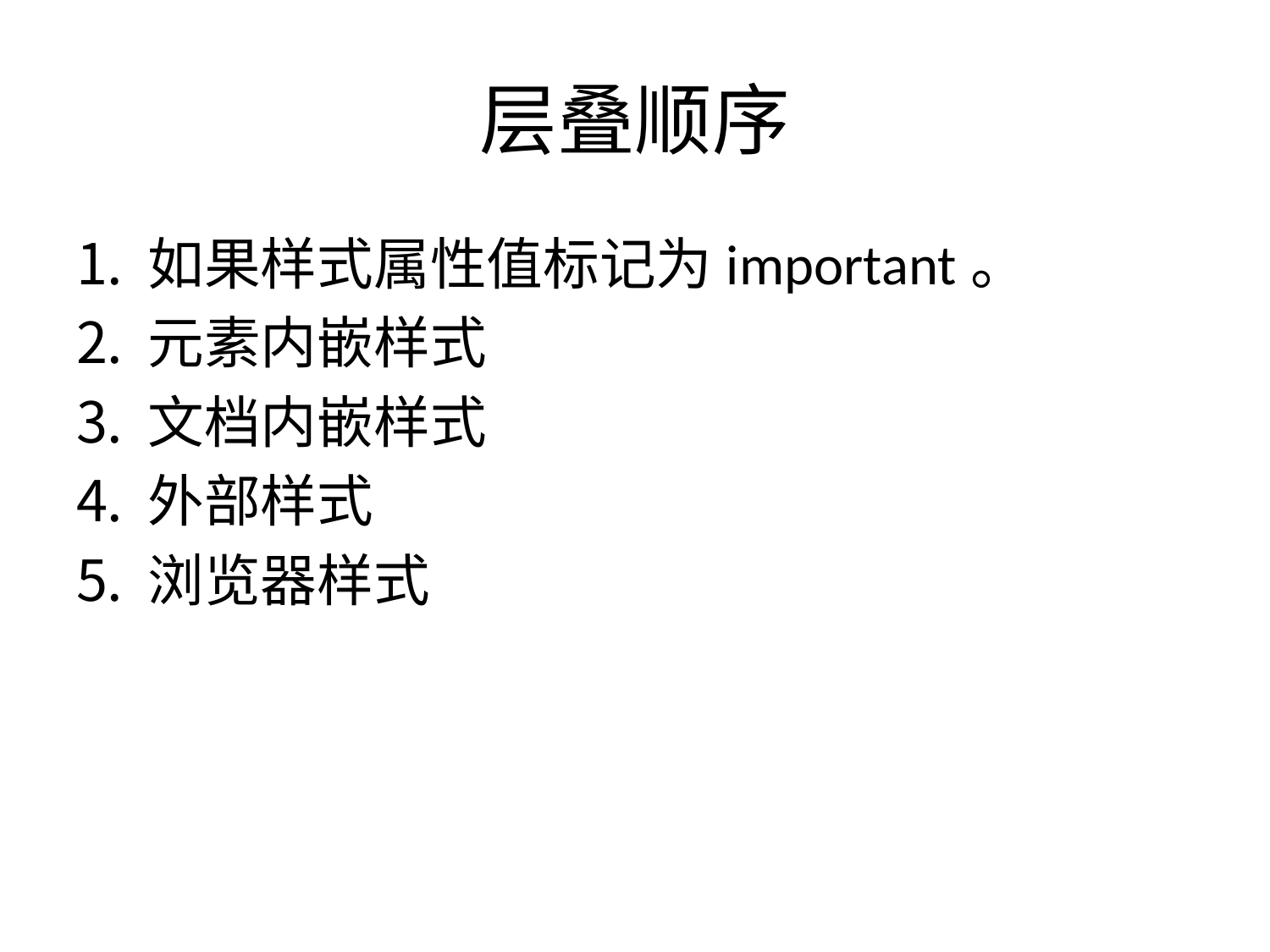

# 层叠顺序
如果样式属性值标记为important。
元素内嵌样式
文档内嵌样式
外部样式
浏览器样式